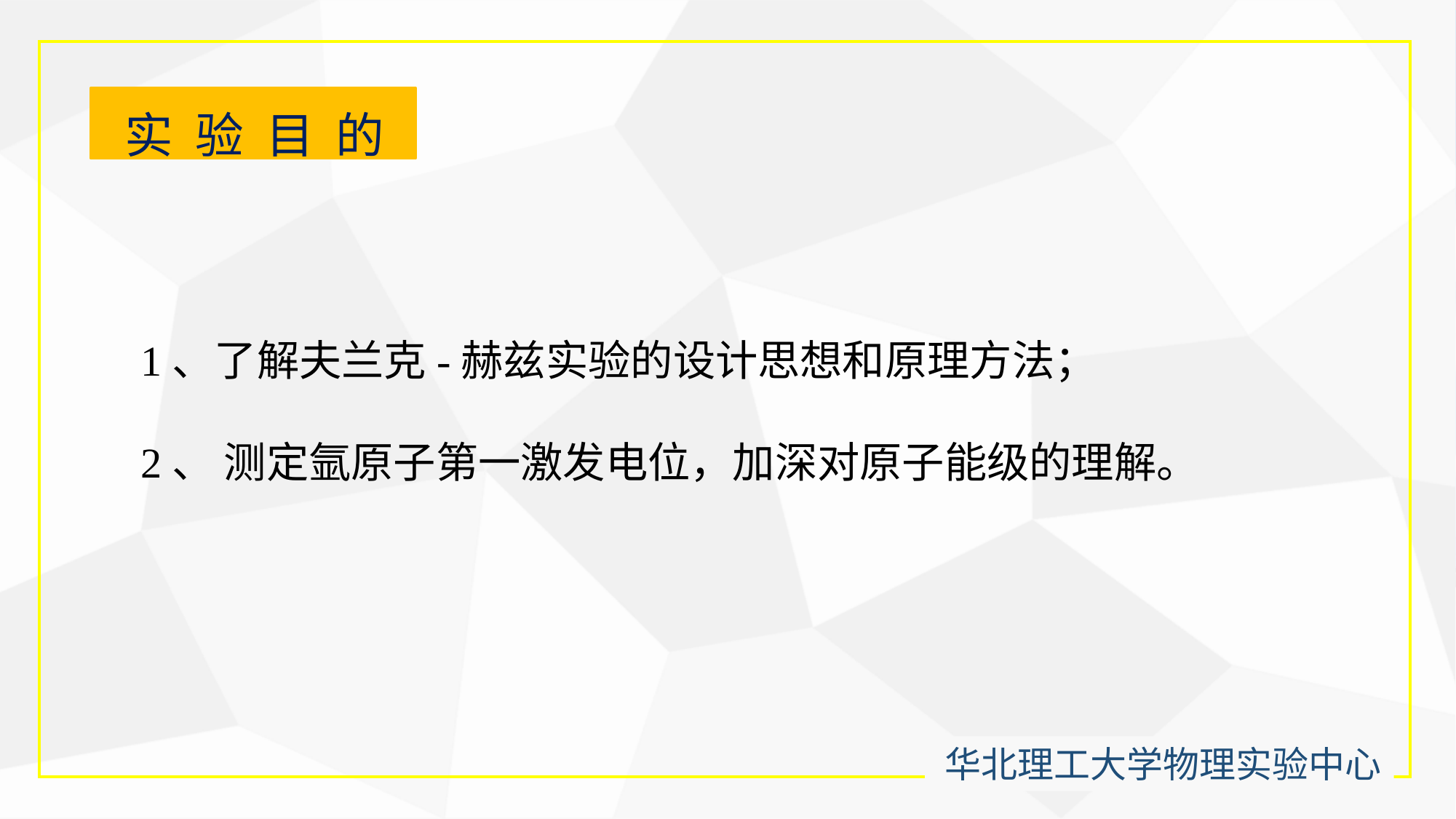

实  验  目  的
1、了解夫兰克-赫兹实验的设计思想和原理方法；
2、 测定氩原子第一激发电位，加深对原子能级的理解。
华北理工大学物理实验中心